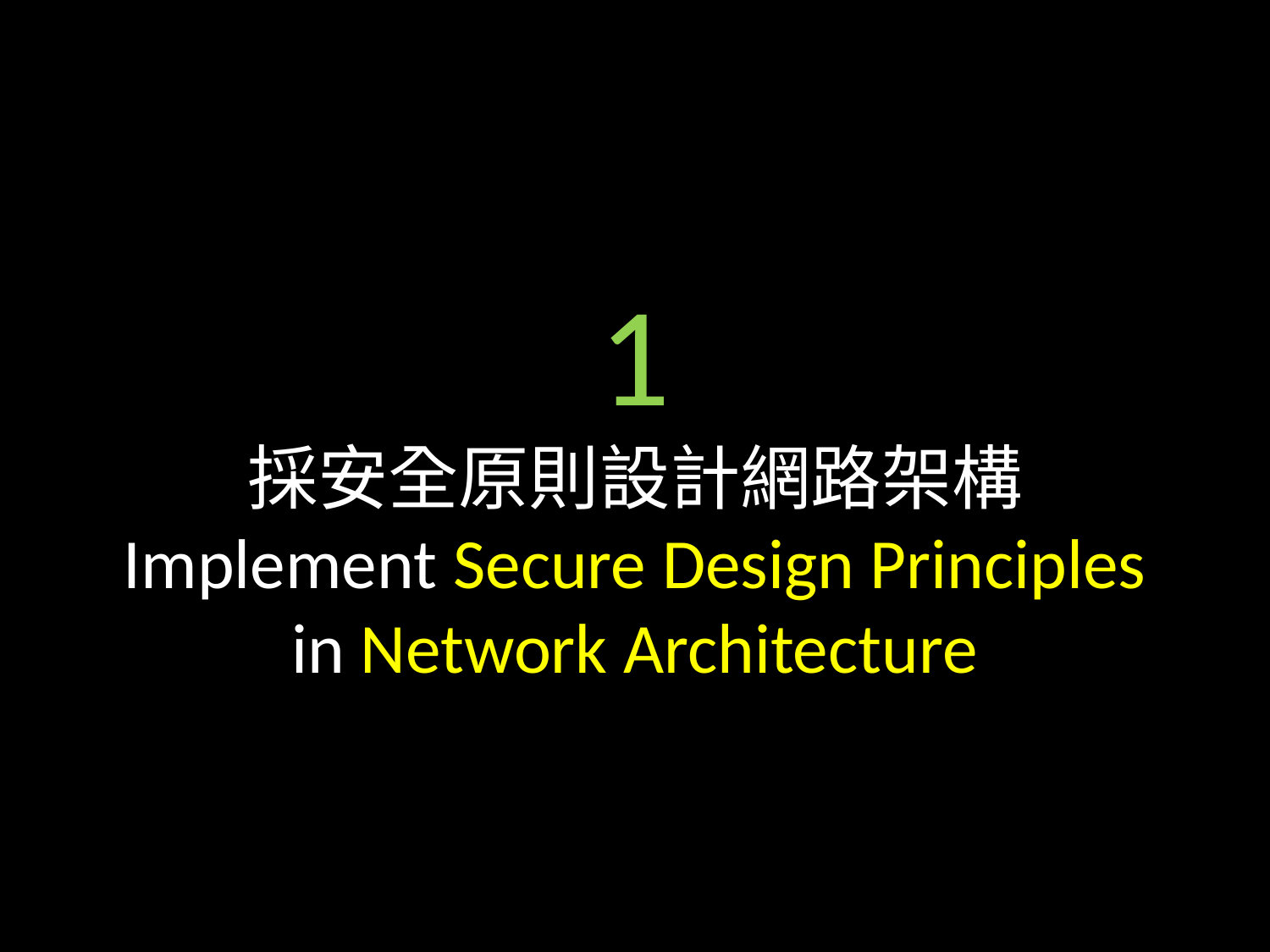

1
採安全原則設計網路架構
 Implement Secure Design Principles
in Network Architecture